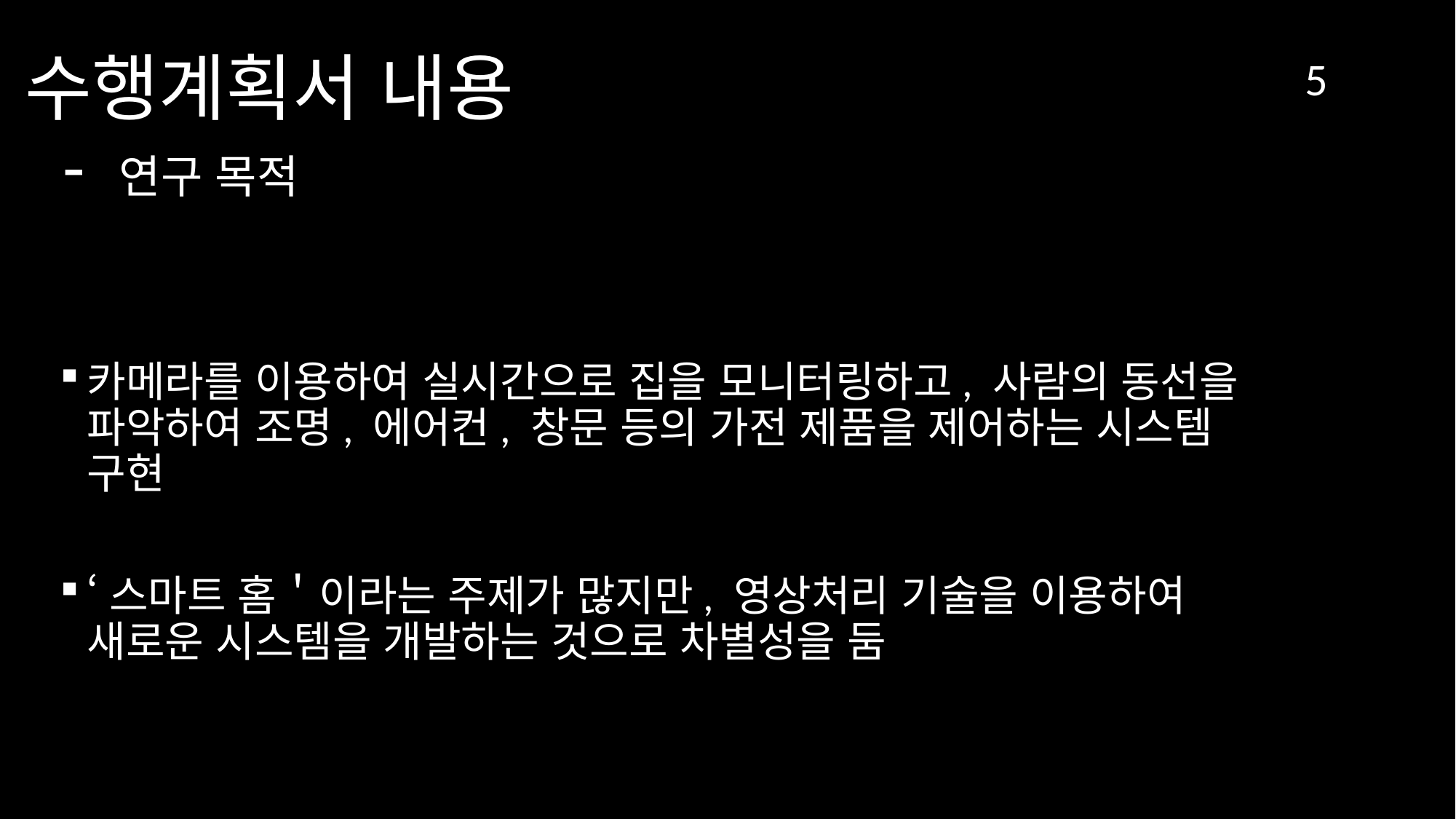

# 수행계획서 내용 - 연구 목적
5

카메라를 이용하여 실시간으로 집을 모니터링하고, 사람의 동선을 파악하여 조명, 에어컨, 창문 등의 가전 제품을 제어하는 시스템 구현

‘스마트 홈＇이라는 주제가 많지만, 영상처리 기술을 이용하여 새로운 시스템을 개발하는 것으로 차별성을 둠